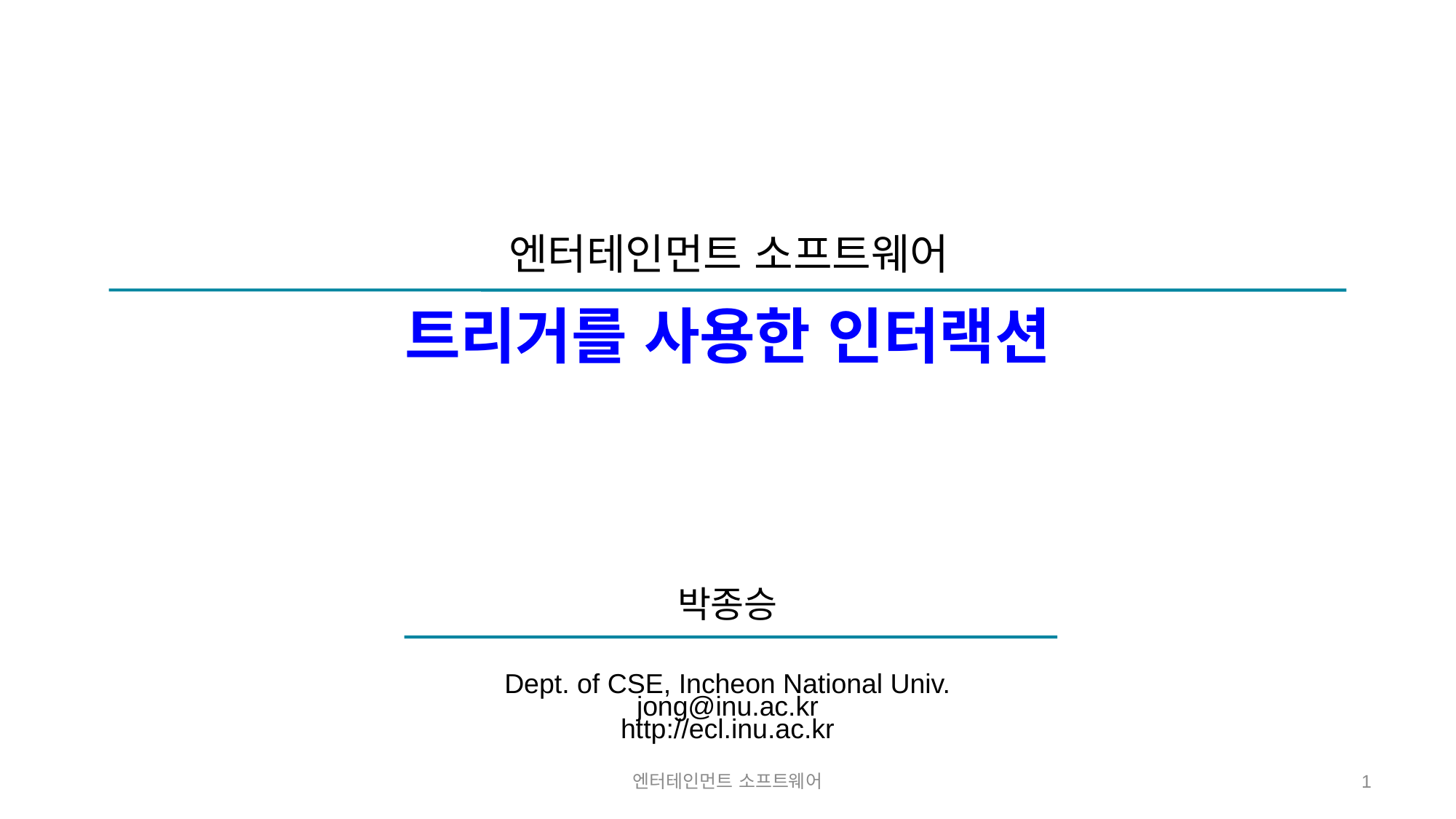

# 트리거를 사용한 인터랙션

엔터테인먼트 소프트웨어
1